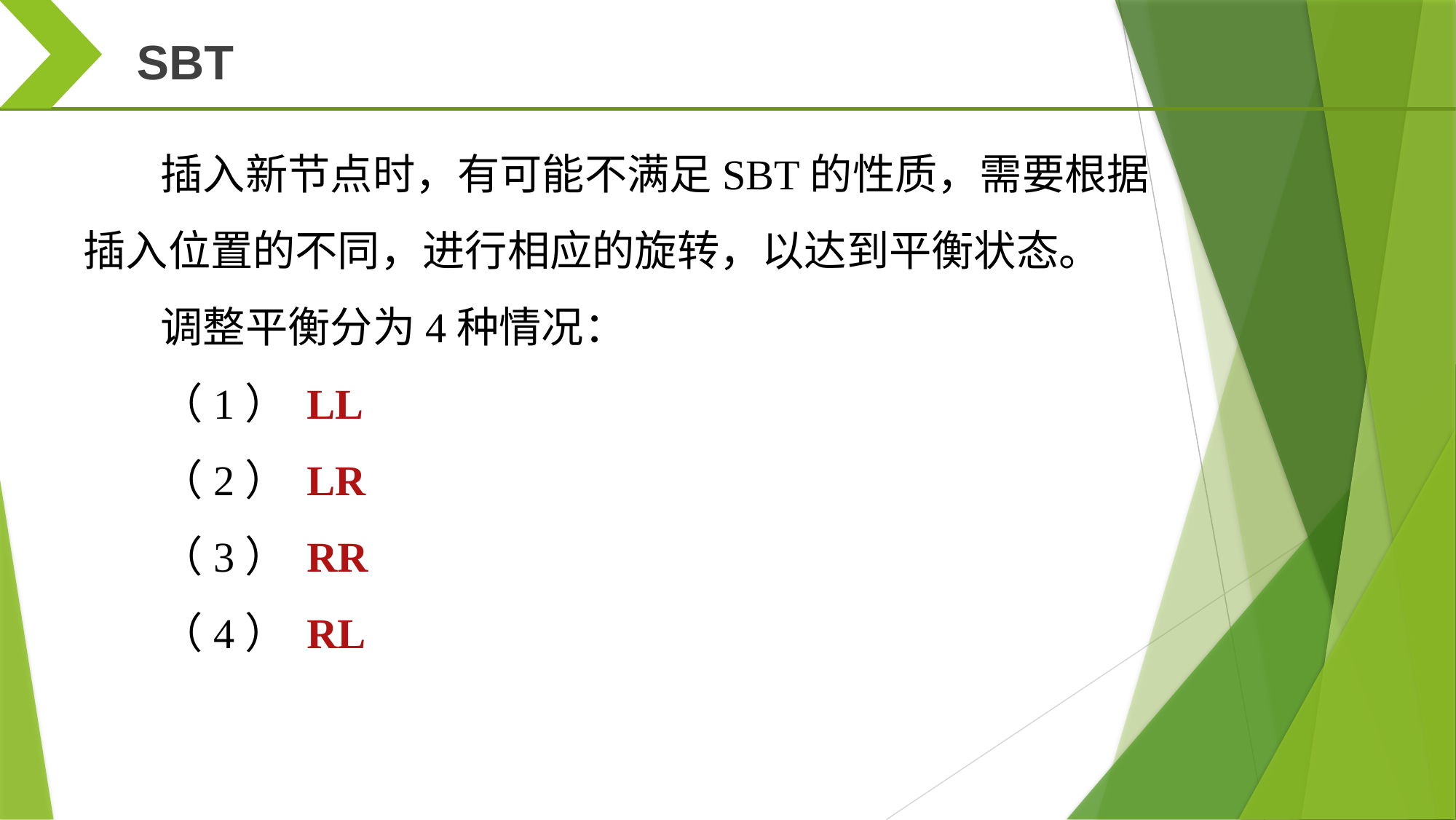

SBT
插入新节点时，有可能不满足SBT的性质，需要根据插入位置的不同，进行相应的旋转，以达到平衡状态。
调整平衡分为4种情况：
（1） LL
（2） LR
（3） RR
（4） RL